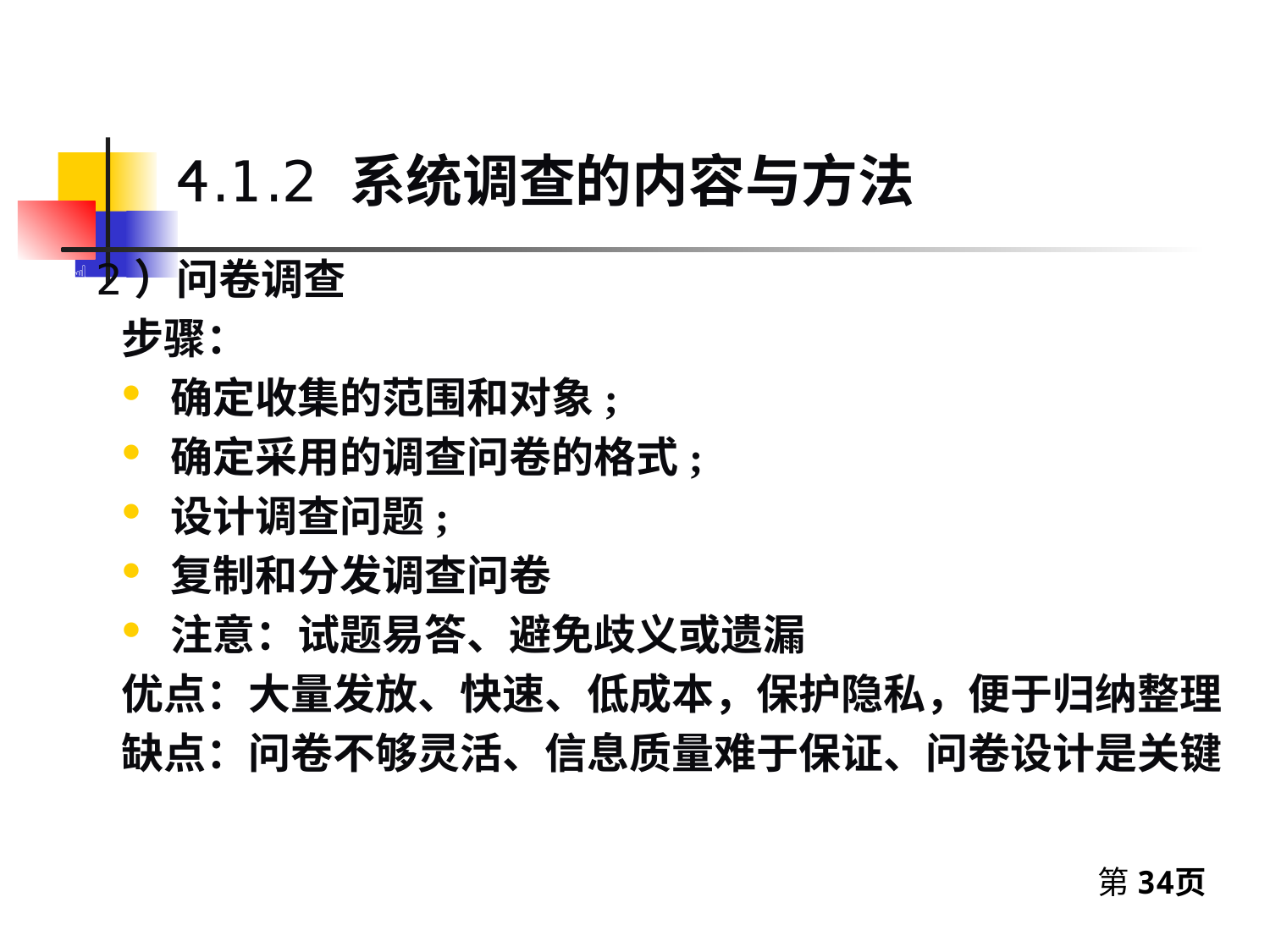

4.1.2 系统调查的内容与方法
2）问卷调查查法
步骤：
确定收集的范围和对象;
确定采用的调查问卷的格式;
设计调查问题;
复制和分发调查问卷
注意：试题易答、避免歧义或遗漏
优点：大量发放、快速、低成本，保护隐私，便于归纳整理
缺点：问卷不够灵活、信息质量难于保证、问卷设计是关键